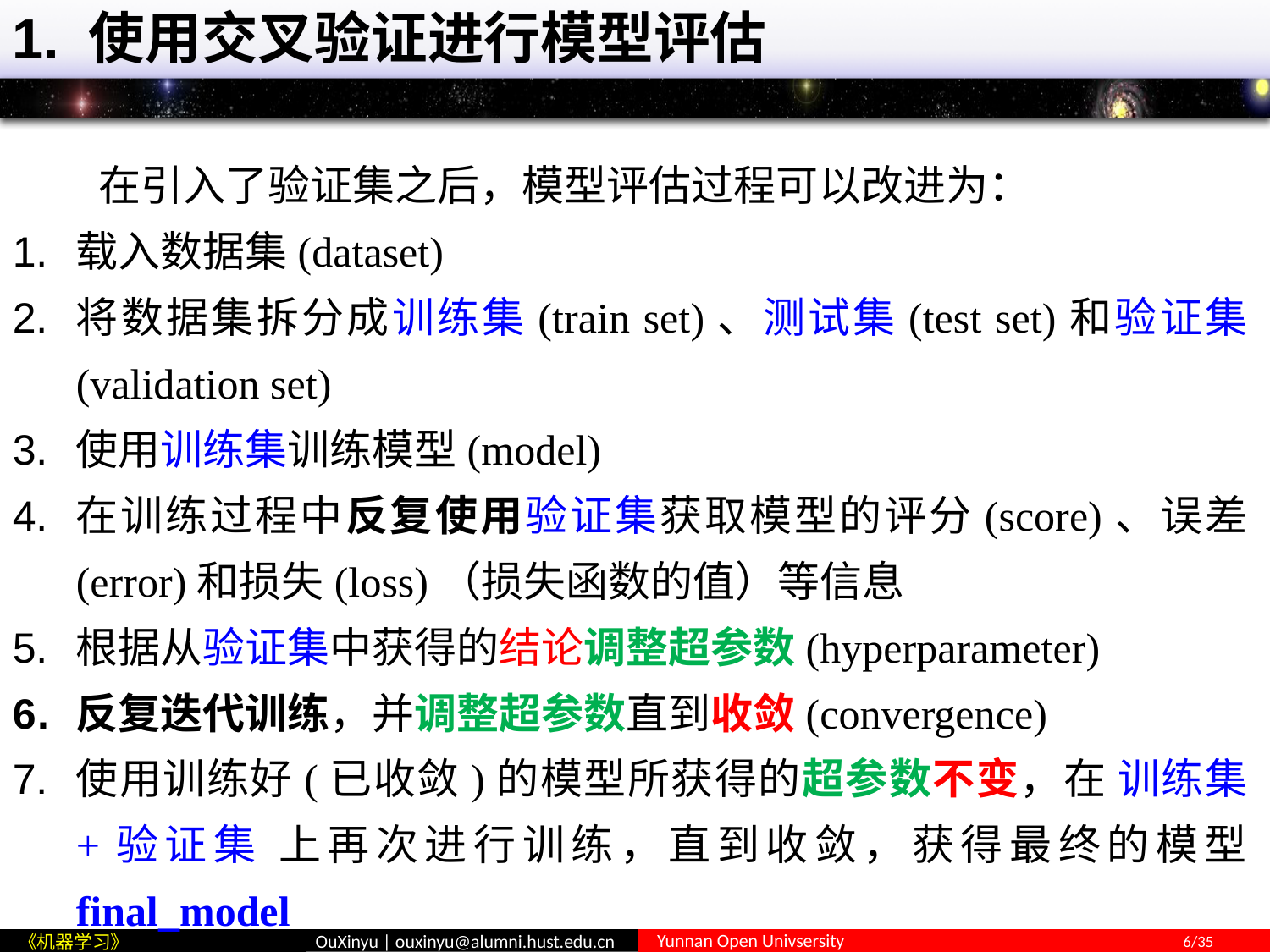

# 1. 使用交叉验证进行模型评估
        在引入了验证集之后，模型评估过程可以改进为：
载入数据集(dataset)
将数据集拆分成训练集(train set)、测试集(test set)和验证集(validation set)
使用训练集训练模型(model)
在训练过程中反复使用验证集获取模型的评分(score)、误差(error)和损失(loss)（损失函数的值）等信息
根据从验证集中获得的结论调整超参数(hyperparameter)
反复迭代训练，并调整超参数直到收敛(convergence)
使用训练好(已收敛)的模型所获得的超参数不变，在 训练集+验证集 上再次进行训练，直到收敛，获得最终的模型final_model
使用最终的模型final_model在测试集上输出评分